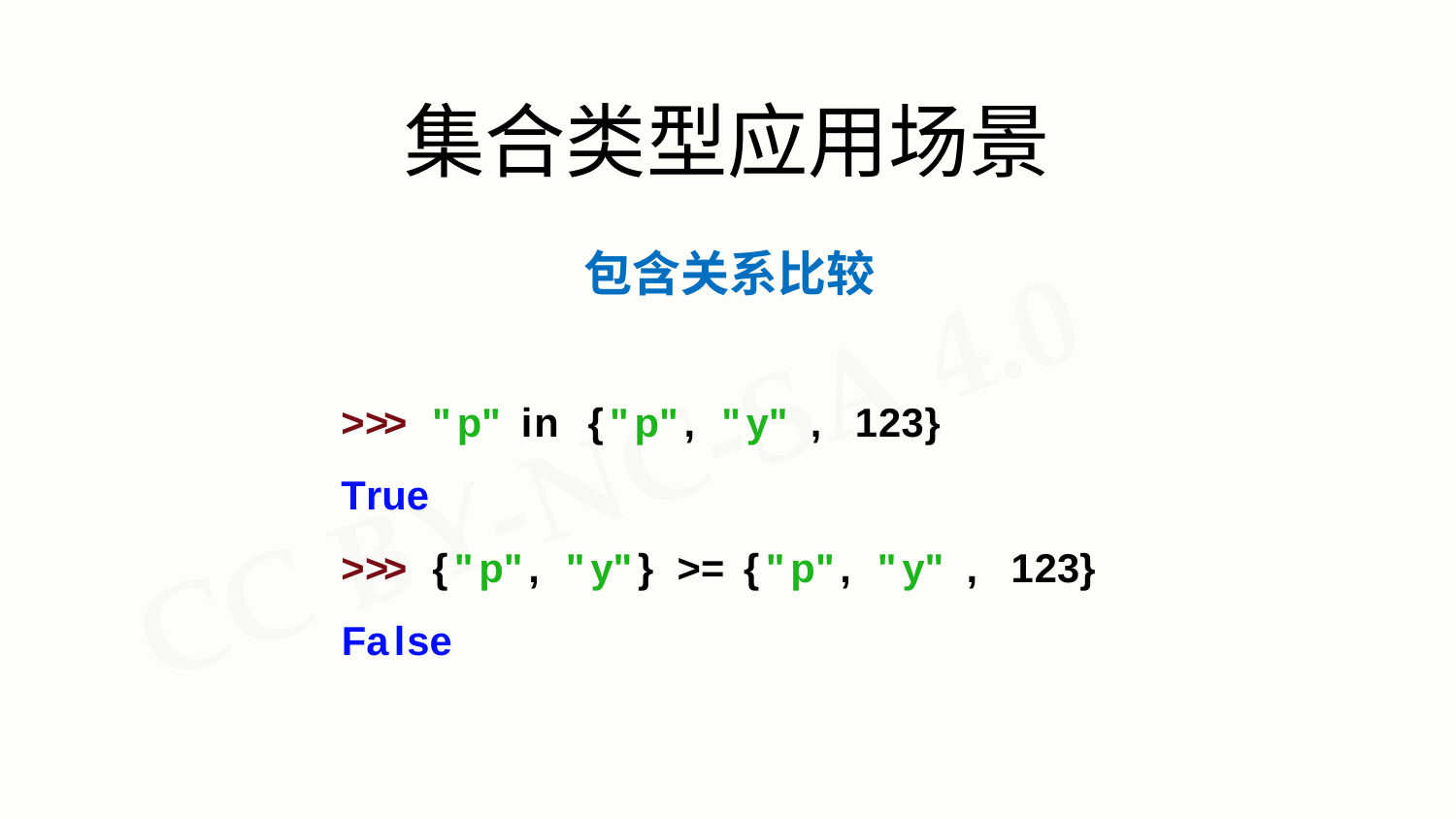

# 集合类型应用场景
包含关系比较

>>>	"p"	in	{"p",	"y"	,	123}
True
>>>	{"p",	"y"}	>=	{"p",	"y"	,	123}
False